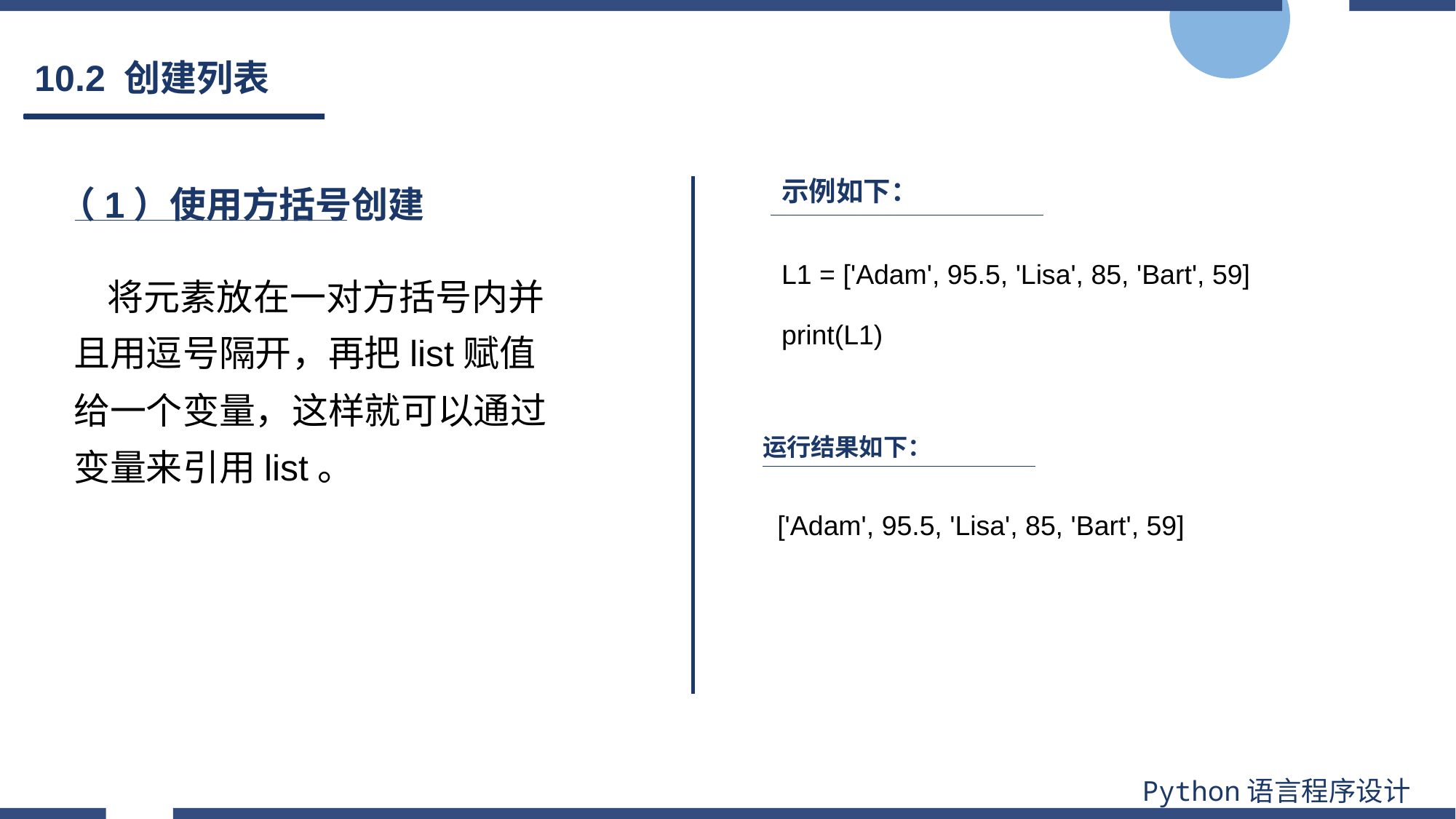

# 10.2 创建列表
示例如下：
（1）使用方括号创建
L1 = ['Adam', 95.5, 'Lisa', 85, 'Bart', 59]
print(L1)

将元素放在一对方括号内并且用逗号隔开，再把list赋值给一个变量，这样就可以通过变量来引用list。
运行结果如下：

['Adam', 95.5, 'Lisa', 85, 'Bart', 59]